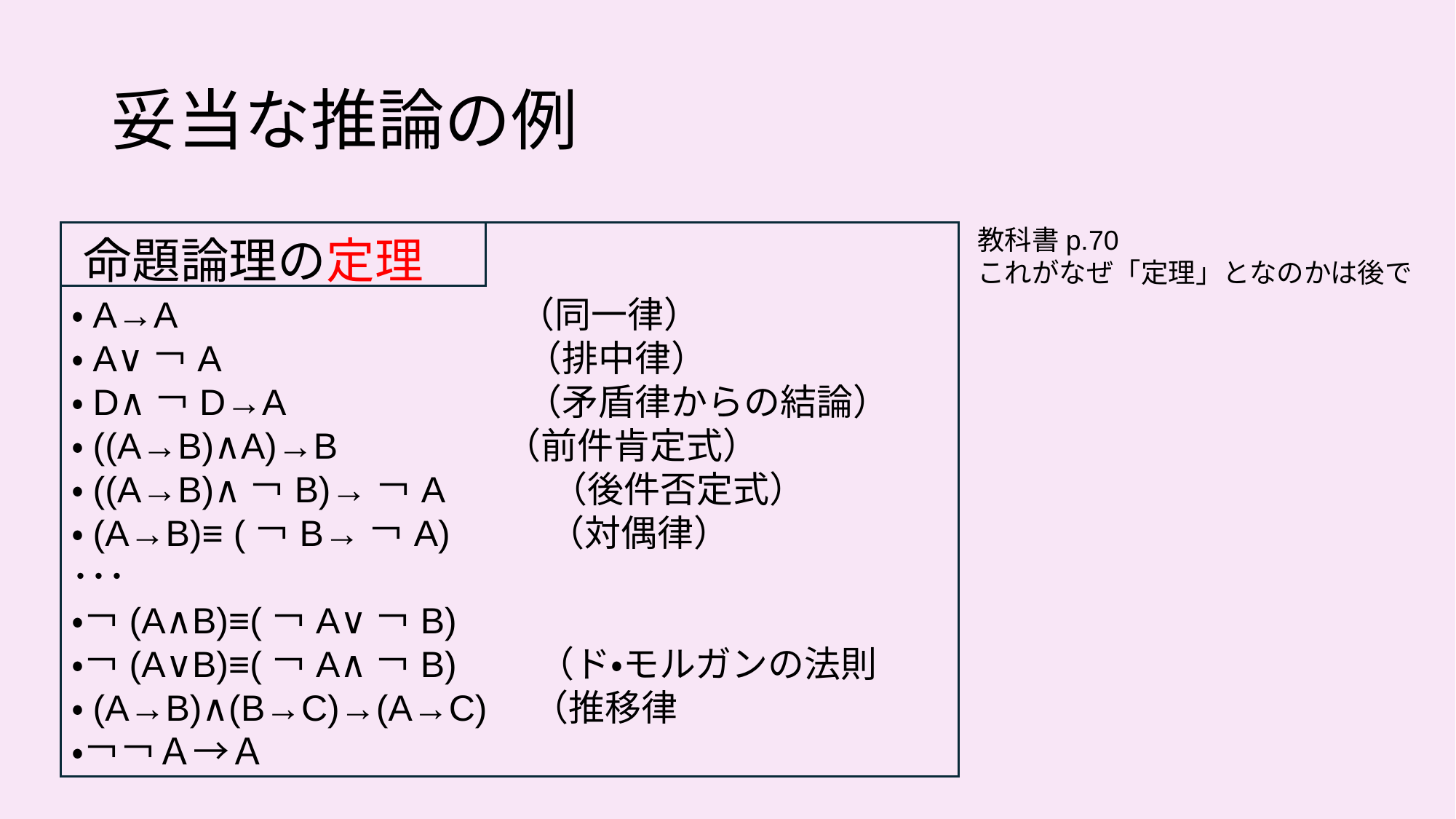

# 妥当な推論の例
教科書p.70
これがなぜ「定理」となのかは後で

命題論理の定理
・A→A　　　　　　　　     （同一律）
・A∨￢A　　　　　　　     （排中律）
・D∧￢D→A　　　　      　（矛盾律からの結論）
・((A→B)∧A)→B　　　      （前件肯定式）
・((A→B)∧￢B)→￢A　　   （後件否定式）
・(A→B)≡ (￢B→￢A)　　  （対偶律）
･･･
・￢(A∧B)≡(￢A∨￢B)
・￢(A∨B)≡(￢A∧￢B)　　（ド・モルガンの法則
・(A→B)∧(B→C)→(A→C)　（推移律
・￢￢Ａ→Ａ